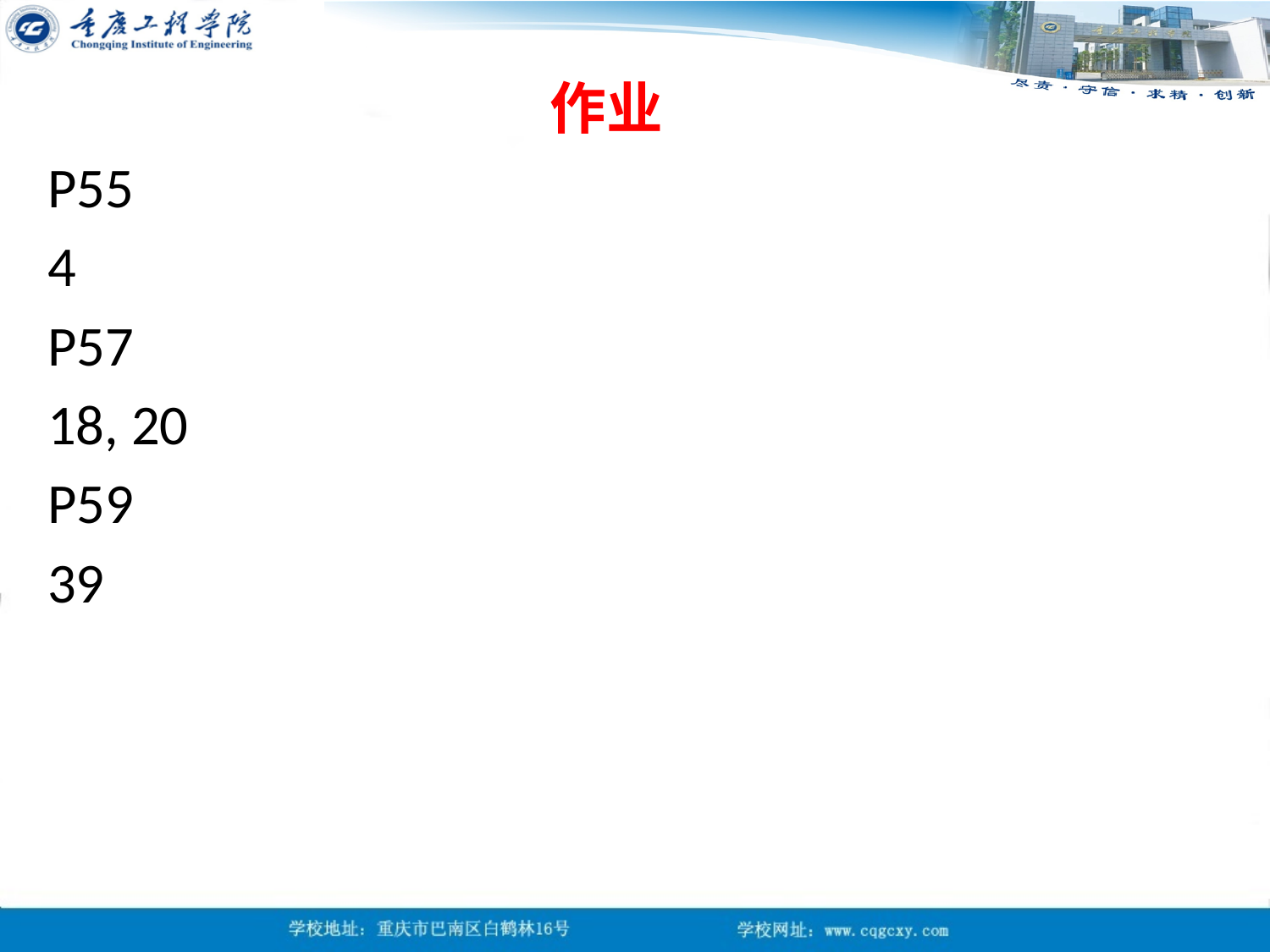

作业
P55
4
P57
18, 20
P59
39